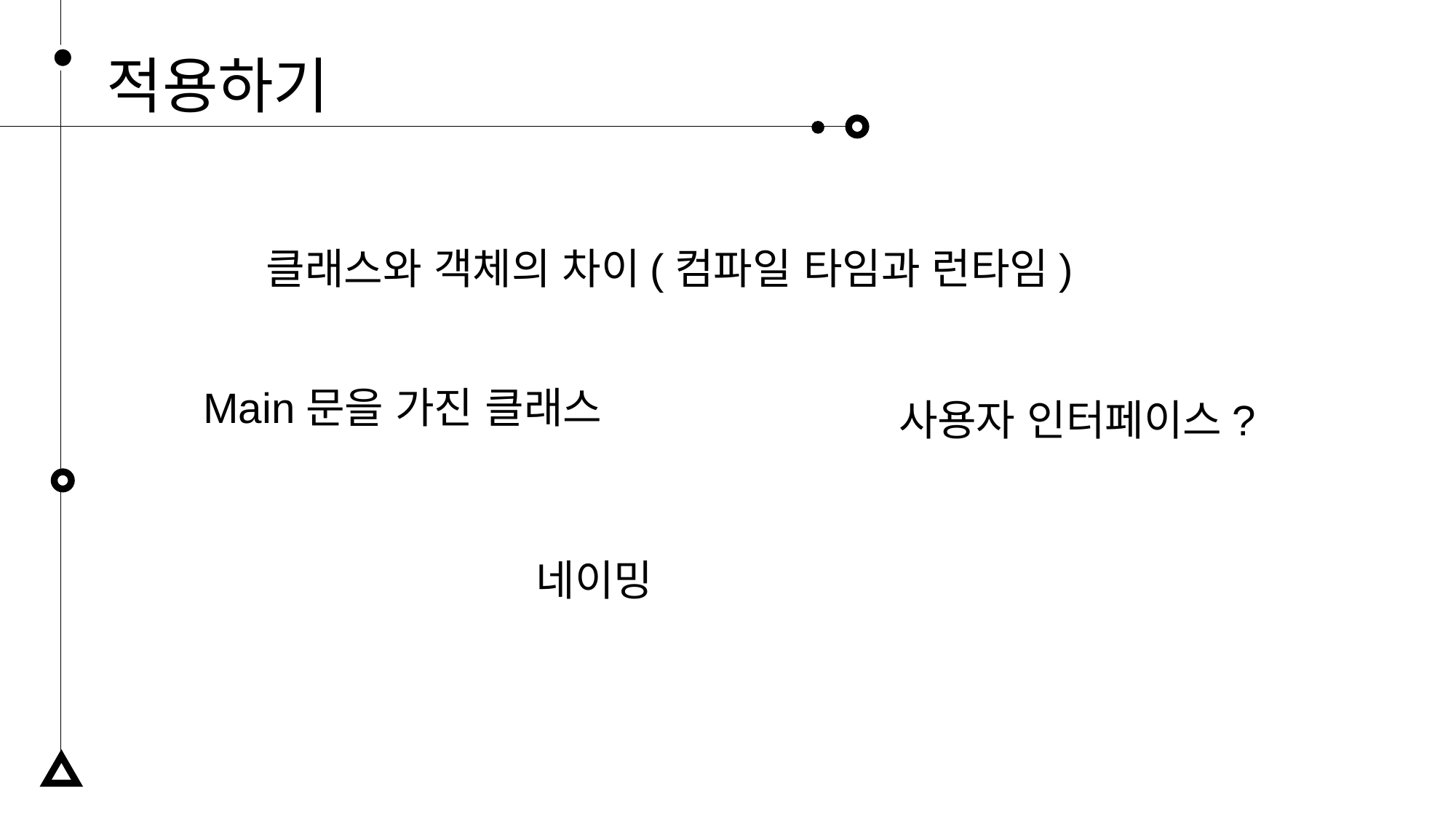

적용하기
클래스와 객체의 차이(컴파일 타임과 런타임)
Main문을 가진 클래스
사용자 인터페이스?
네이밍